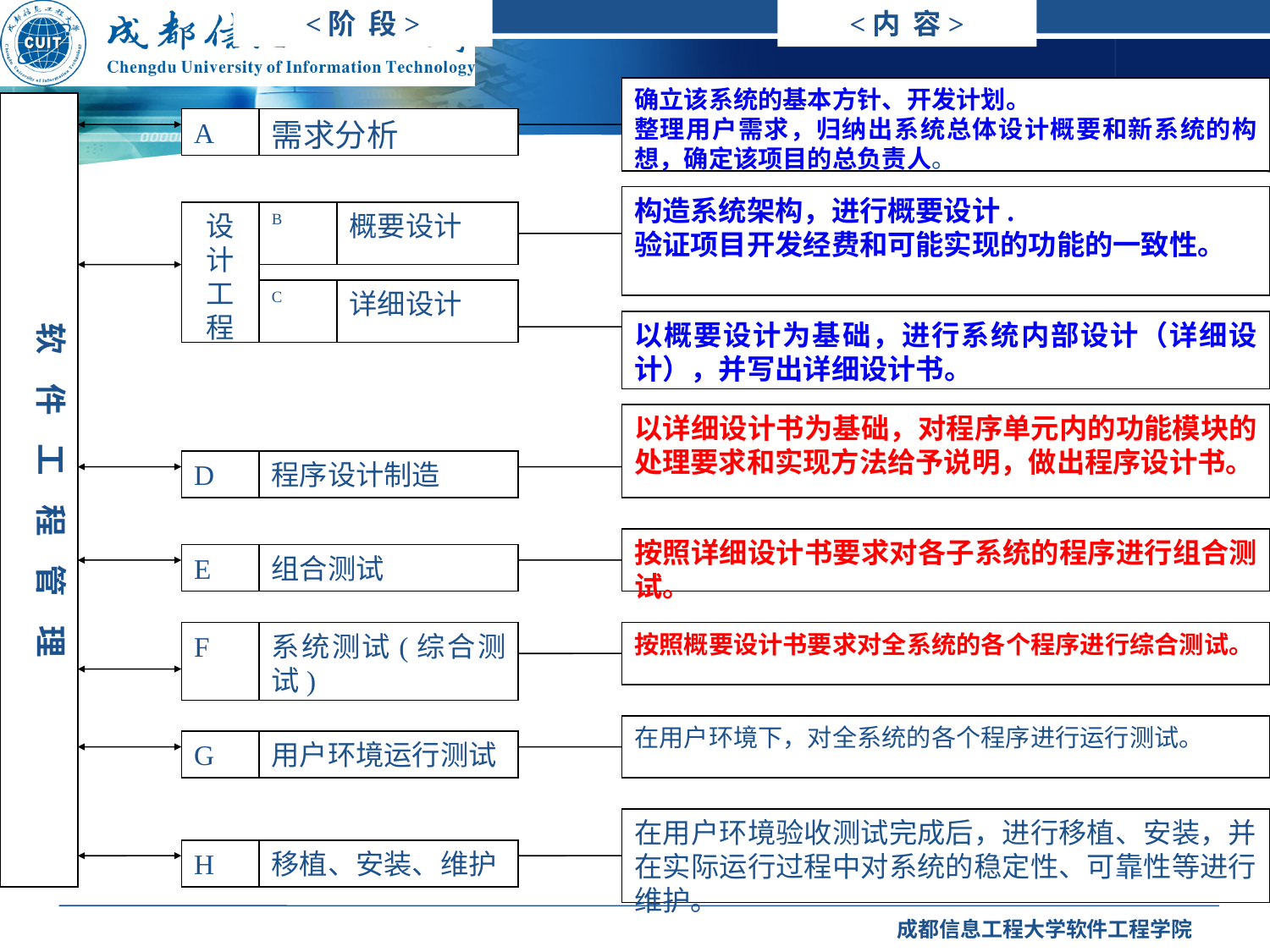

<阶  段>
<内  容>
需求分析
确立该系统的基本方针、开发计划。
整理用户需求，归纳出系统总体设计概要和新系统的构想，确定该项目的总负责人。
软    件    工    程    管    理
A
需求分析

构造系统架构，进行概要设计.
验证项目开发经费和可能实现的功能的一致性。
设计工程
B
概要设计

C
详细设计
以概要设计为基础，进行系统内部设计（详细设计），并写出详细设计书。

以详细设计书为基础，对程序单元内的功能模块的处理要求和实现方法给予说明，做出程序设计书。
D
程序设计制造

按照详细设计书要求对各子系统的程序进行组合测试。
E
组合测试

F
系统测试(综合测试)
按照概要设计书要求对全系统的各个程序进行综合测试。

在用户环境下，对全系统的各个程序进行运行测试。
G
用户环境运行测试

在用户环境验收测试完成后，进行移植、安装，并在实际运行过程中对系统的稳定性、可靠性等进行维护。
H
移植、安装、维护

#